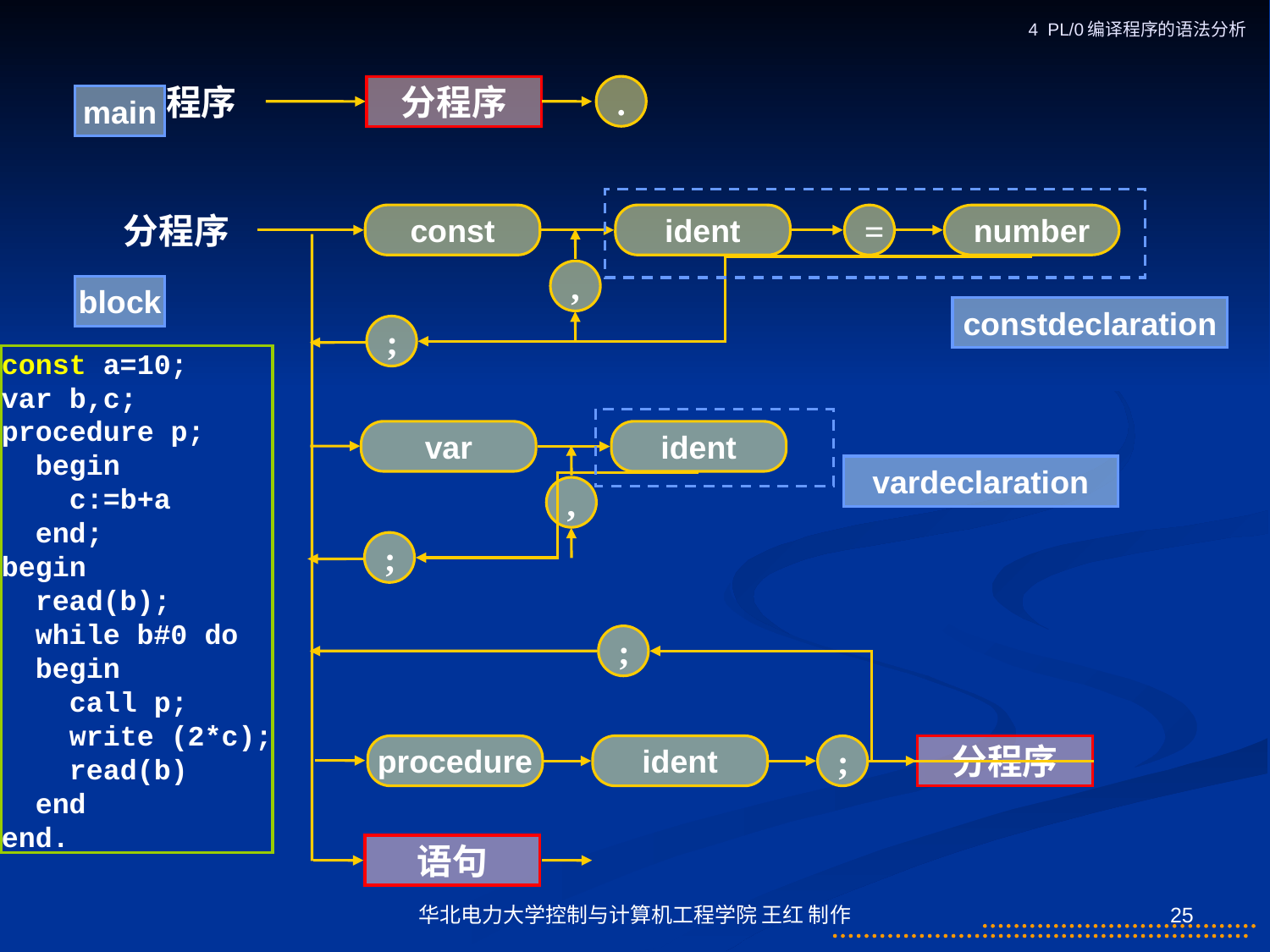

4  PL/0编译程序的语法分析
程序
分程序
.

main

分程序
const
ident
=
number

,

;

var
ident

,

;
;

procedure
ident
;
分程序

语句

block
constdeclaration
const a=10;
var b,c;
procedure p;
  begin
    c:=b+a
  end;
begin
  read(b);
  while b#0 do
  begin
    call p;
    write (2*c);
    read(b)
  end
end.

vardeclaration
华北电力大学控制与计算机工程学院 王红 制作
25